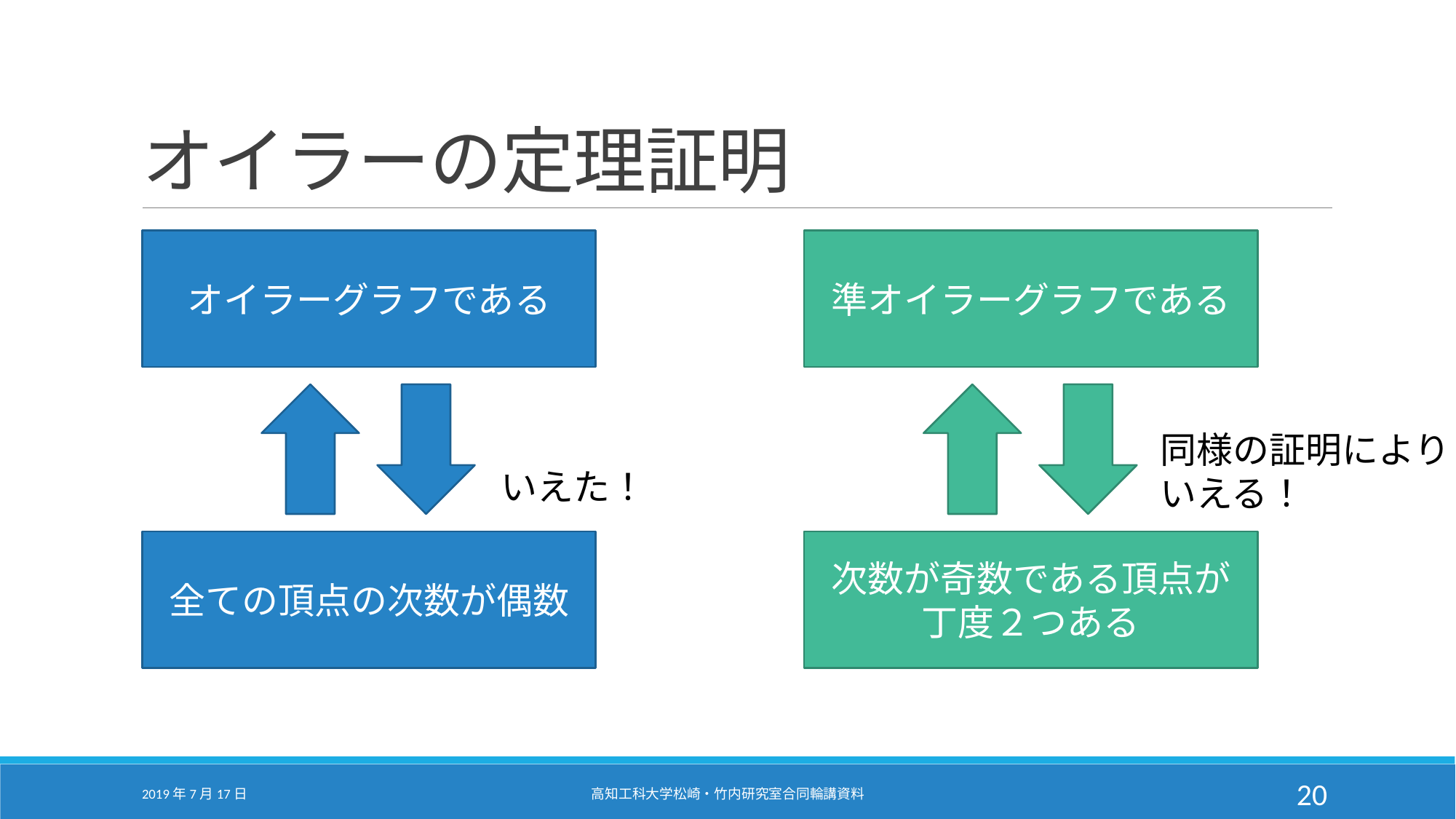

# オイラーの定理証明
オイラーグラフである
準オイラーグラフである

いえた！
同様の証明により
いえる！
全ての頂点の次数が偶数
次数が奇数である頂点が
丁度２つある
2019年7月17日
高知工科大学松崎・竹内研究室合同輪講資料
20